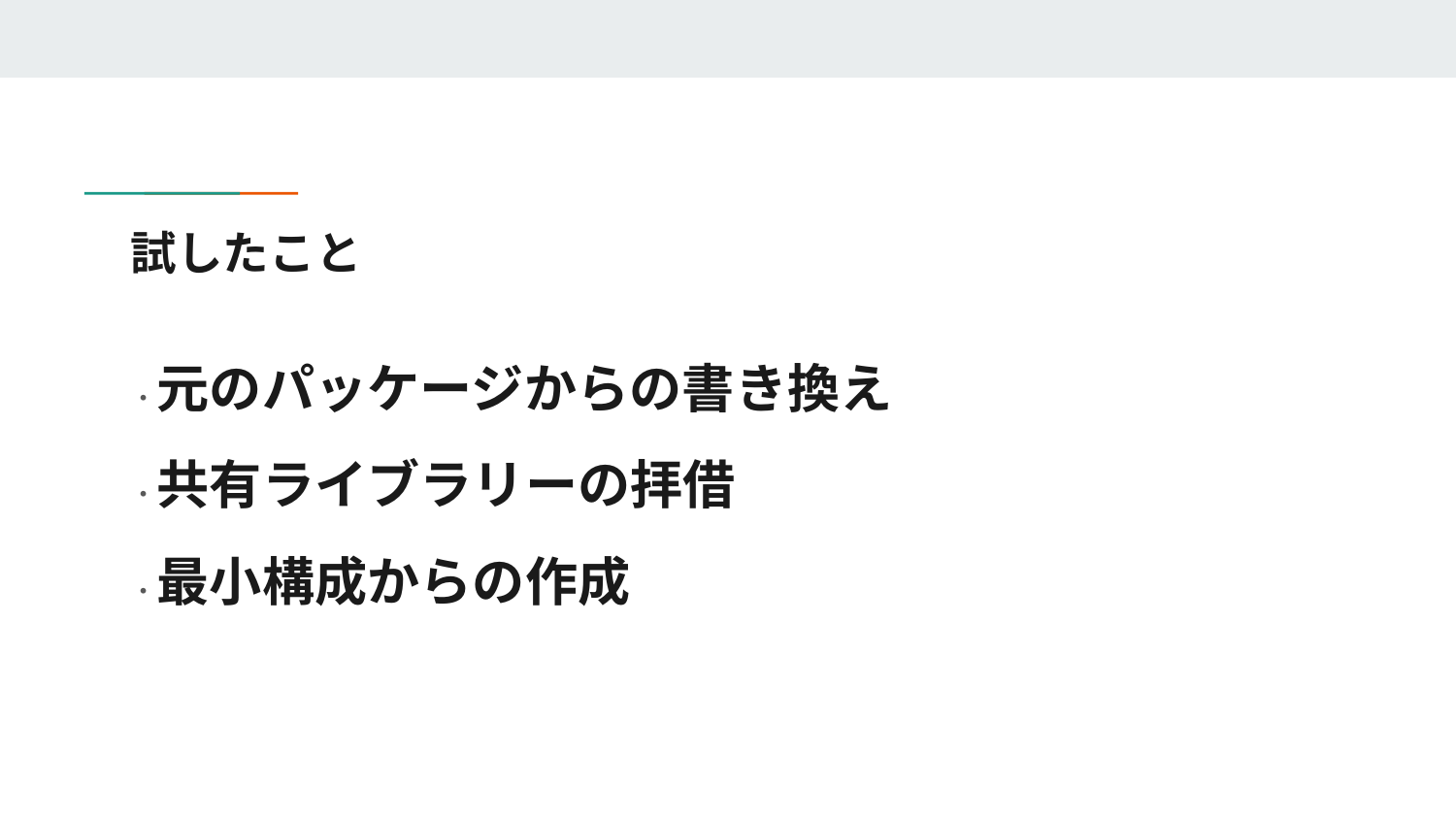

# 試したこと
・元のパッケージからの書き換え
・共有ライブラリーの拝借
・最小構成からの作成